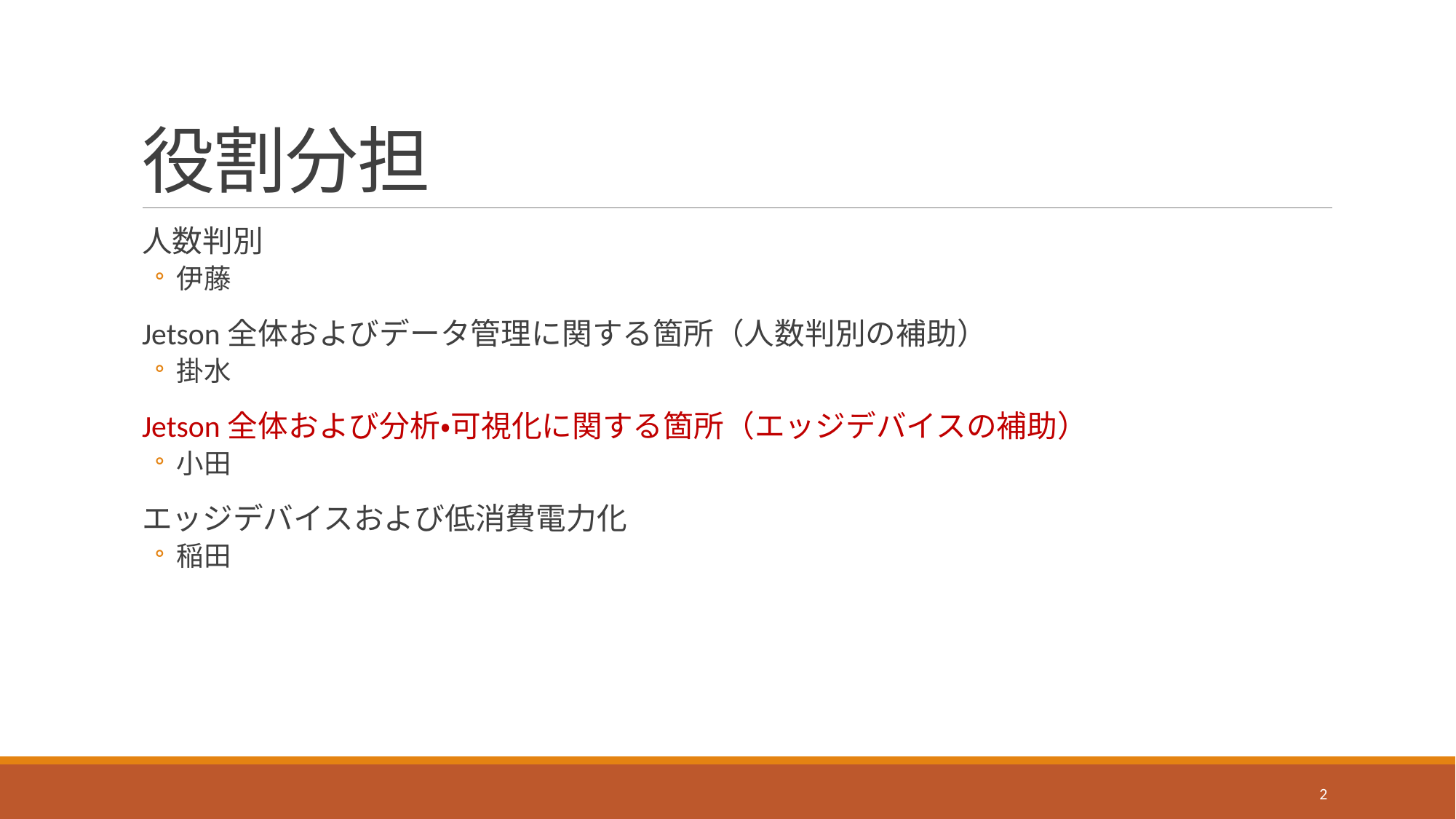

# 役割分担
人数判別
伊藤
Jetson全体およびデータ管理に関する箇所（人数判別の補助）
掛水
Jetson全体および分析・可視化に関する箇所（エッジデバイスの補助）
小田
エッジデバイスおよび低消費電力化
稲田
2